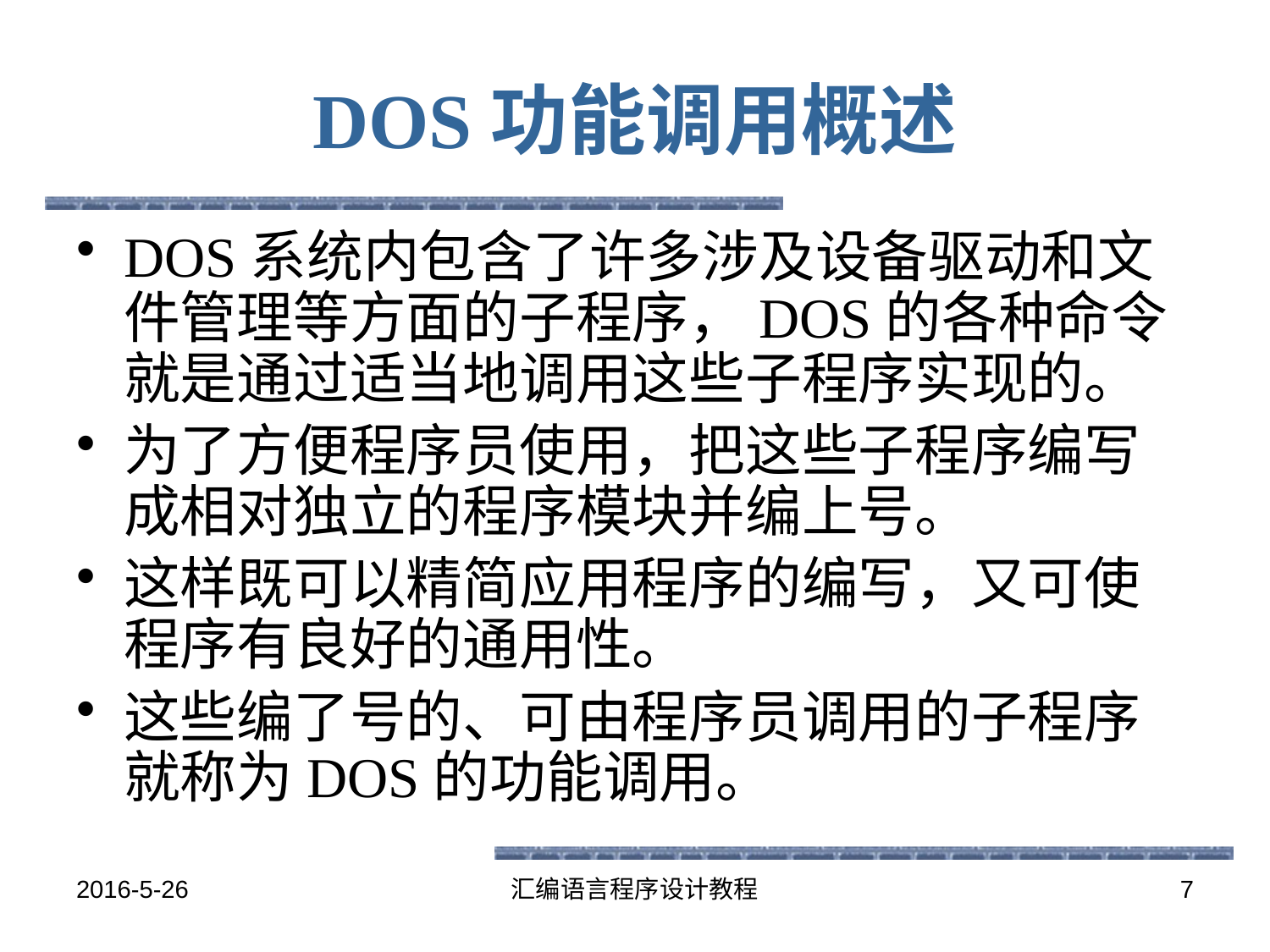

# DOS功能调用概述
DOS系统内包含了许多涉及设备驱动和文件管理等方面的子程序，DOS的各种命令就是通过适当地调用这些子程序实现的。
为了方便程序员使用，把这些子程序编写成相对独立的程序模块并编上号。
这样既可以精简应用程序的编写，又可使程序有良好的通用性。
这些编了号的、可由程序员调用的子程序就称为DOS的功能调用。
2016-5-26
汇编语言程序设计教程
7